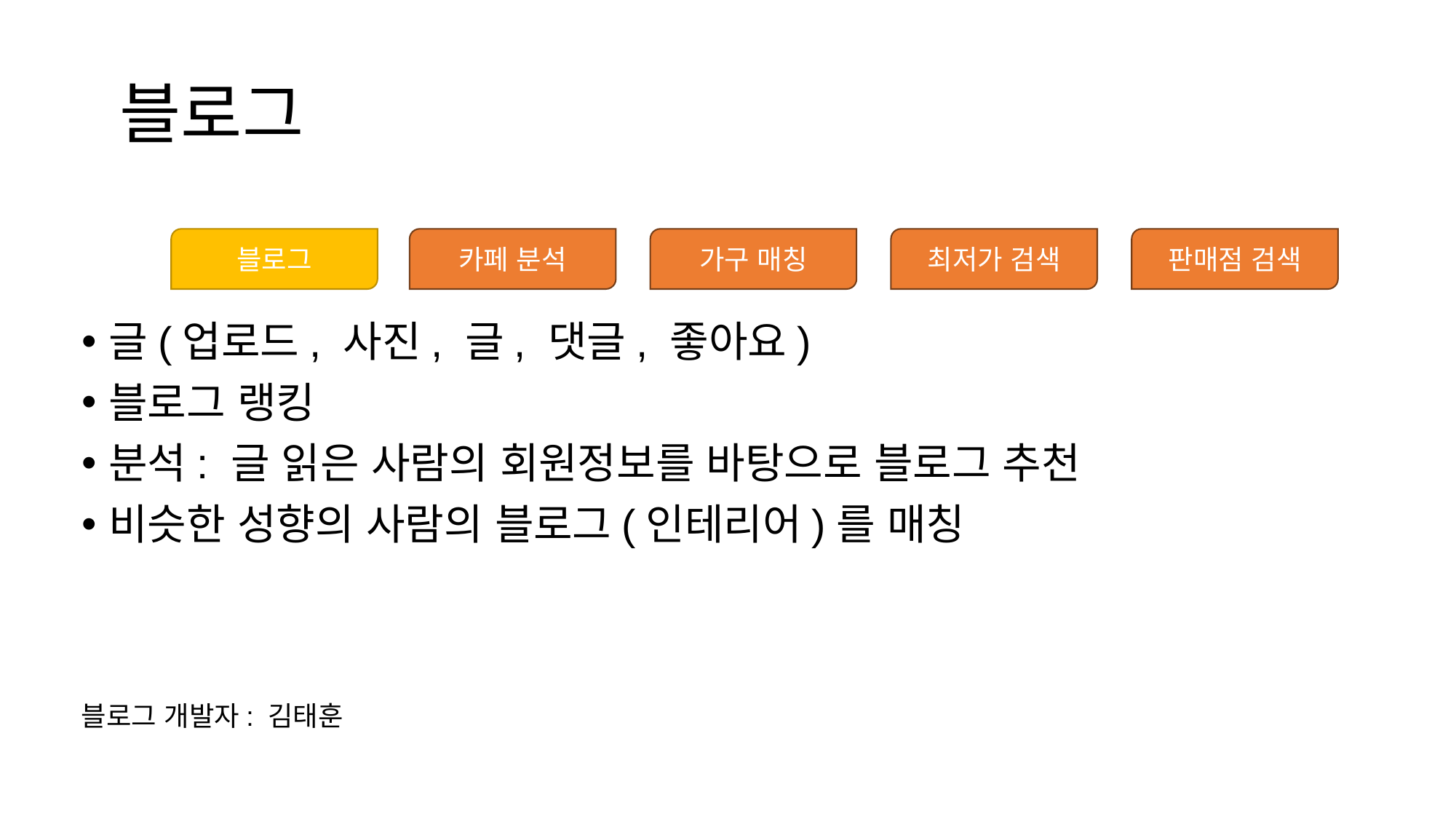

# 블로그
판매점 검색
최저가 검색
블로그
카페 분석
가구 매칭
글(업로드, 사진, 글, 댓글, 좋아요)
블로그 랭킹
분석: 글 읽은 사람의 회원정보를 바탕으로 블로그 추천
비슷한 성향의 사람의 블로그(인테리어)를 매칭
블로그 개발자: 김태훈